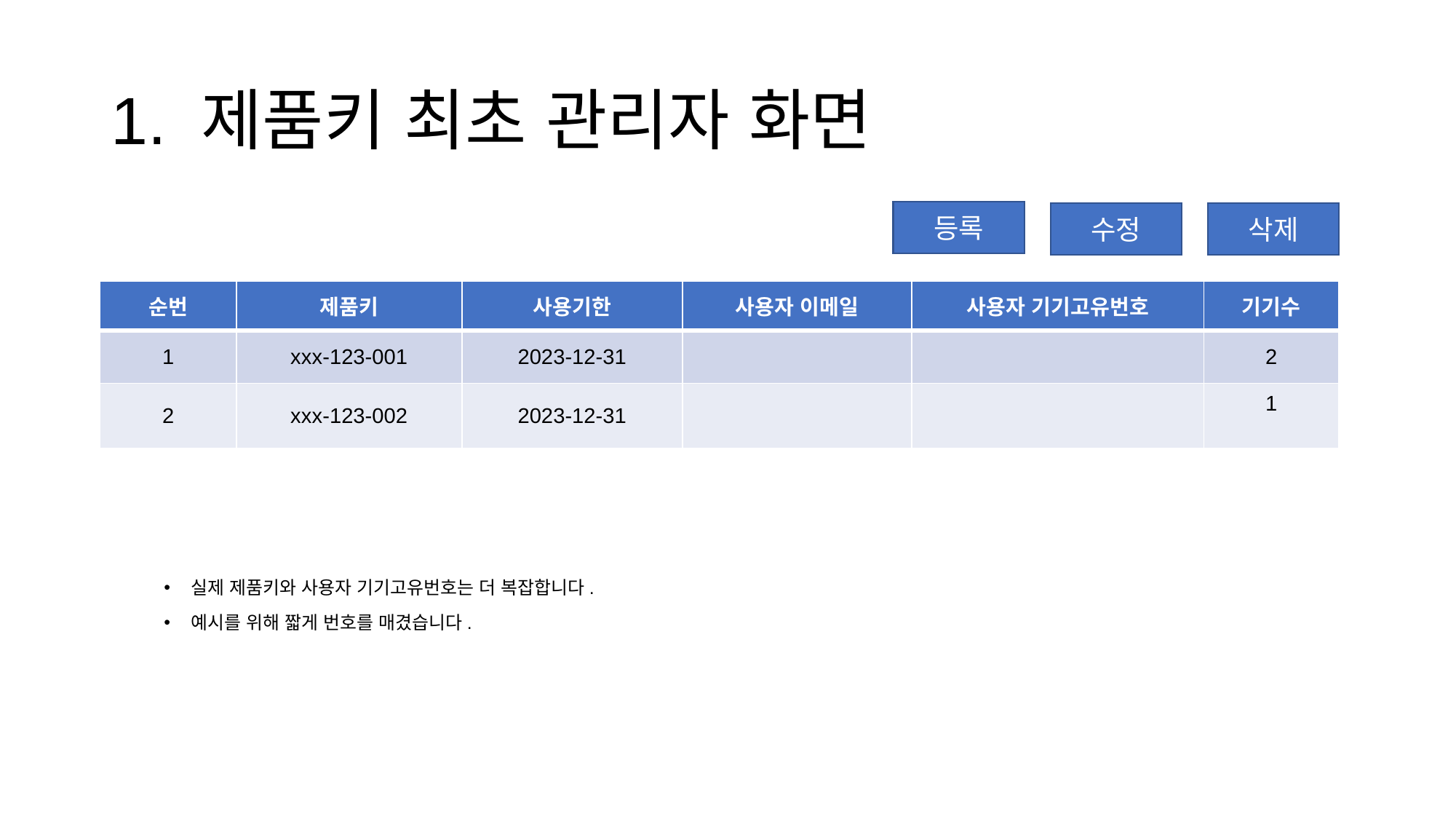

# 1. 제품키 최초 관리자 화면
등록
수정
삭제
| 순번 | 제품키 | 사용기한 | 사용자 이메일 | 사용자 기기고유번호 | 기기수 |
| --- | --- | --- | --- | --- | --- |
| 1 | xxx-123-001 | 2023-12-31 |  |  | 2 |
| 2 | xxx-123-002 | 2023-12-31 |  |  | 1 |

실제 제품키와 사용자 기기고유번호는 더 복잡합니다.
예시를 위해 짧게 번호를 매겼습니다.